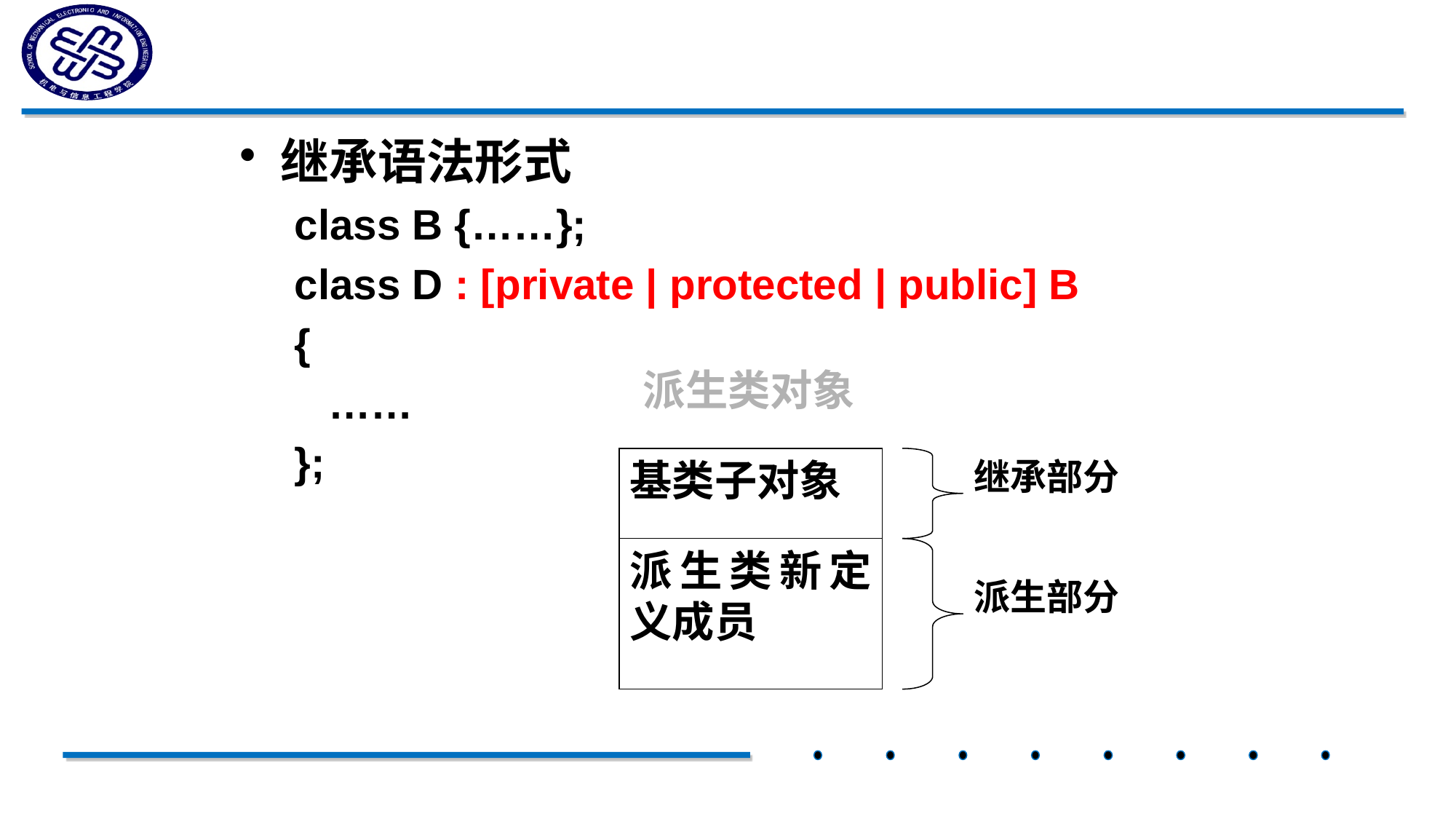

继承语法形式
class B {……};
class D : [private | protected | public] B
{
	……
};

派生类对象
基类子对象

继承部分
派生类新定义成员

派生部分